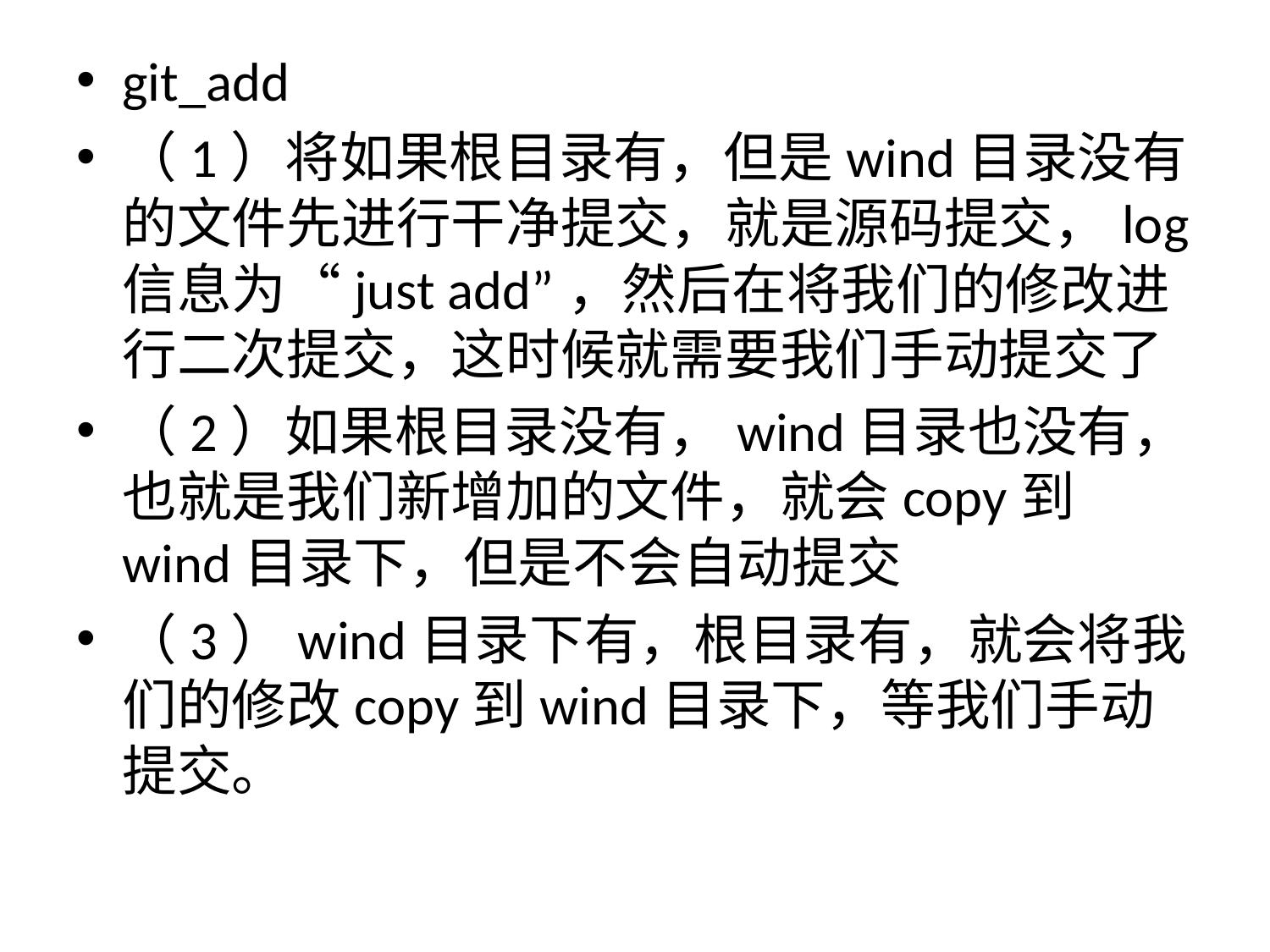

git_add
（1）将如果根目录有，但是wind目录没有的文件先进行干净提交，就是源码提交，log信息为“just add”，然后在将我们的修改进行二次提交，这时候就需要我们手动提交了
（2）如果根目录没有，wind目录也没有，也就是我们新增加的文件，就会copy到wind目录下，但是不会自动提交
（3）wind目录下有，根目录有，就会将我们的修改copy到wind目录下，等我们手动提交。